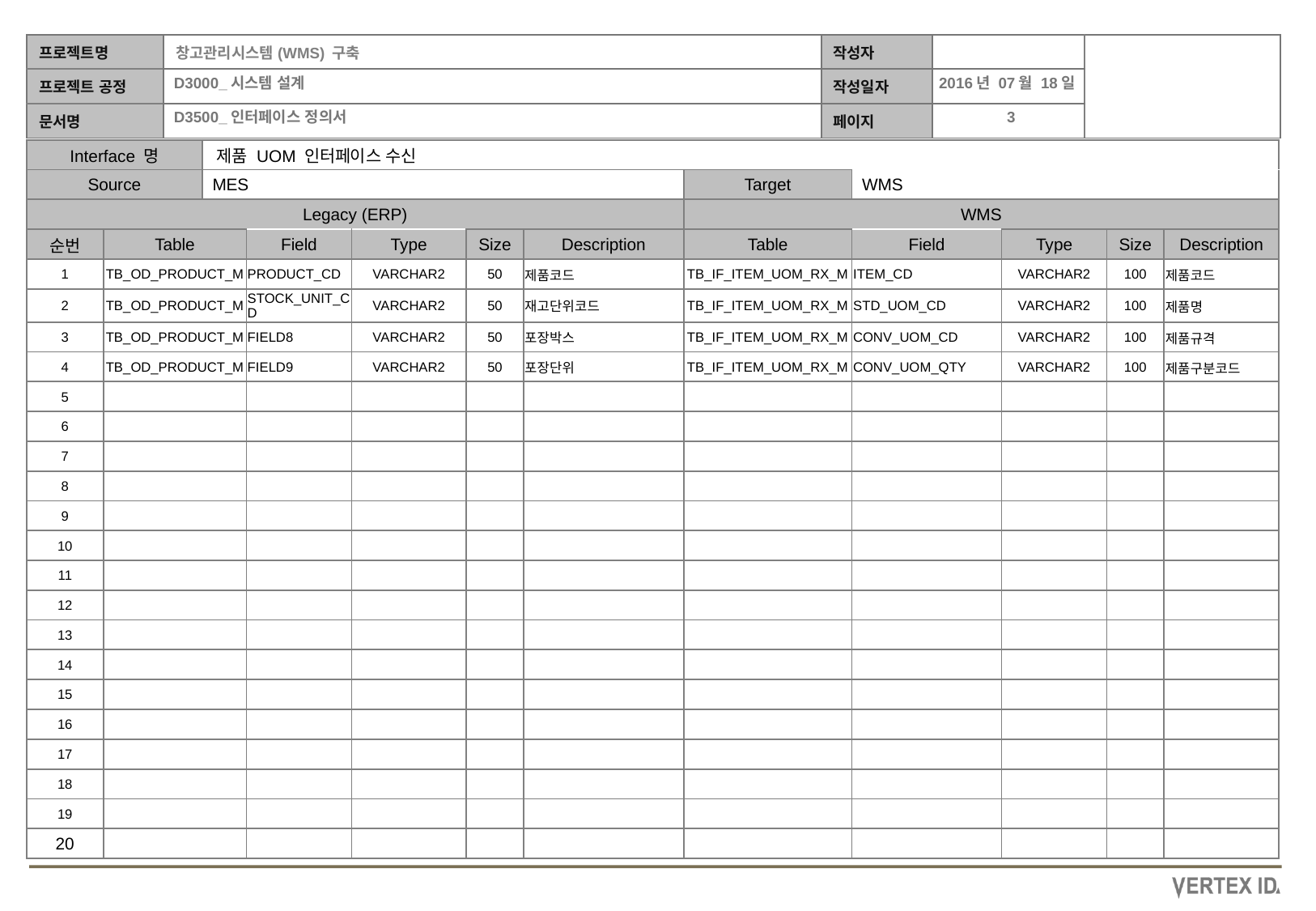

2016년 07월 18일
| Interface 명 |  | 제품 UOM 인터페이스 수신 |  |  |  |  |  |  |  |  |  |
| --- | --- | --- | --- | --- | --- | --- | --- | --- | --- | --- | --- |
| Source |  | MES |  |  |  |  | Target | WMS |  |  |  |
| Legacy (ERP) |  |  |  |  |  |  | WMS |  |  |  |  |
| 순번 | Table | Field | Field | Type | Size | Description | Table | Field | Type | Size | Description |
| 1 | TB\_OD\_PRODUCT\_M |  | PRODUCT\_CD | VARCHAR2 | 50 | 제품코드 | TB\_IF\_ITEM\_UOM\_RX\_M | ITEM\_CD | VARCHAR2 | 100 | 제품코드 |
| 2 | TB\_OD\_PRODUCT\_M |  | STOCK\_UNIT\_CD | VARCHAR2 | 50 | 재고단위코드 | TB\_IF\_ITEM\_UOM\_RX\_M | STD\_UOM\_CD | VARCHAR2 | 100 | 제품명 |
| 3 | TB\_OD\_PRODUCT\_M |  | FIELD8 | VARCHAR2 | 50 | 포장박스 | TB\_IF\_ITEM\_UOM\_RX\_M | CONV\_UOM\_CD | VARCHAR2 | 100 | 제품규격 |
| 4 | TB\_OD\_PRODUCT\_M |  | FIELD9 | VARCHAR2 | 50 | 포장단위 | TB\_IF\_ITEM\_UOM\_RX\_M | CONV\_UOM\_QTY | VARCHAR2 | 100 | 제품구분코드 |
| 5 |  |  |  |  |  |  |  |  |  |  |  |
| 6 |  |  |  |  |  |  |  |  |  |  |  |
| 7 |  |  |  |  |  |  |  |  |  |  |  |
| 8 |  |  |  |  |  |  |  |  |  |  |  |
| 9 |  |  |  |  |  |  |  |  |  |  |  |
| 10 |  |  |  |  |  |  |  |  |  |  |  |
| 11 |  |  |  |  |  |  |  |  |  |  |  |
| 12 |  |  |  |  |  |  |  |  |  |  |  |
| 13 |  |  |  |  |  |  |  |  |  |  |  |
| 14 |  |  |  |  |  |  |  |  |  |  |  |
| 15 |  |  |  |  |  |  |  |  |  |  |  |
| 16 |  |  |  |  |  |  |  |  |  |  |  |
| 17 |  |  |  |  |  |  |  |  |  |  |  |
| 18 |  |  |  |  |  |  |  |  |  |  |  |
| 19 |  |  |  |  |  |  |  |  |  |  |  |
| 20 |  |  |  |  |  |  |  |  |  |  |  |